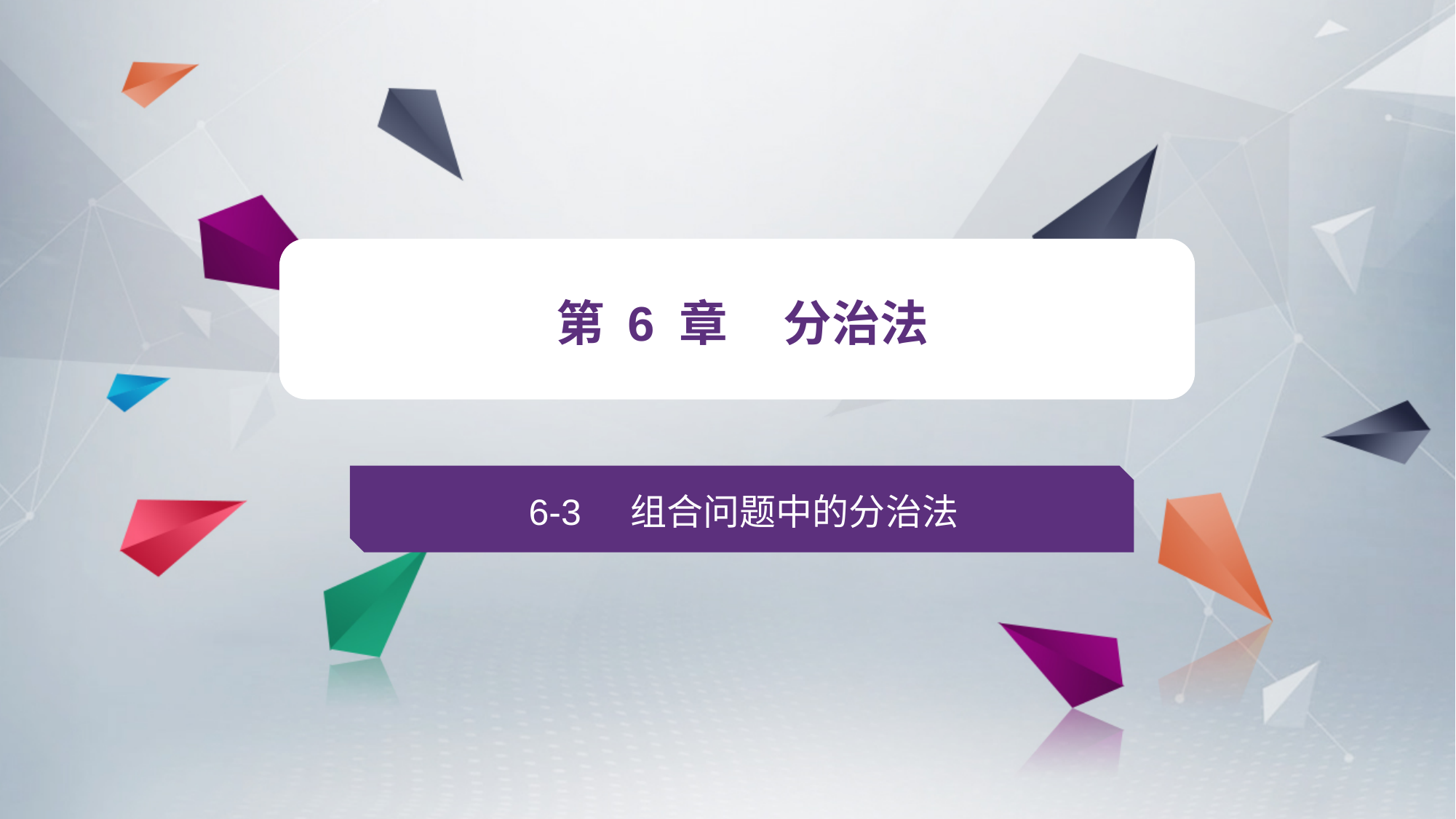

v
第 6 章     分治法

6-3    组合问题中的分治法